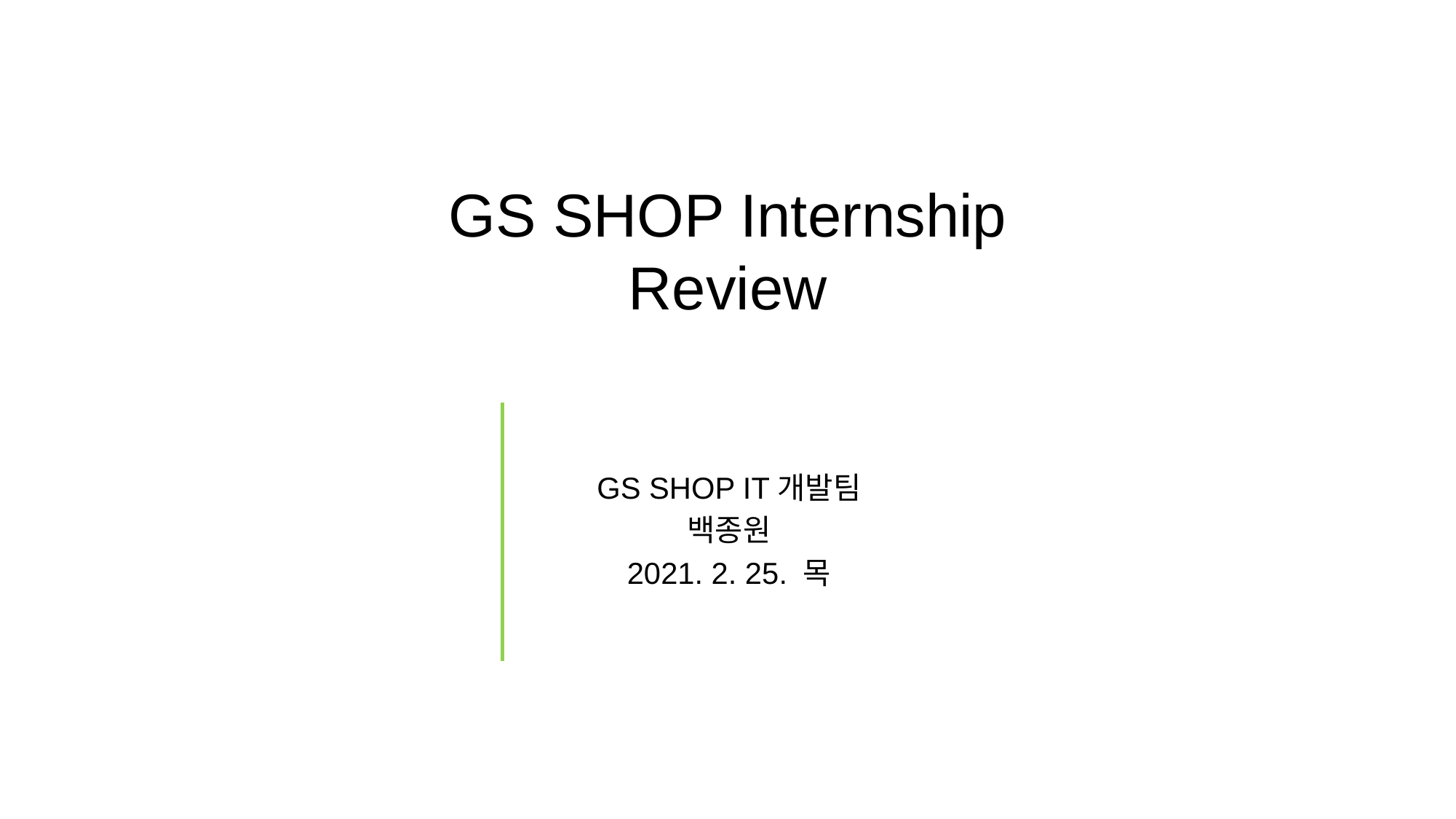

GS SHOP Internship
Review
GS SHOP IT개발팀
백종원
2021. 2. 25. 목